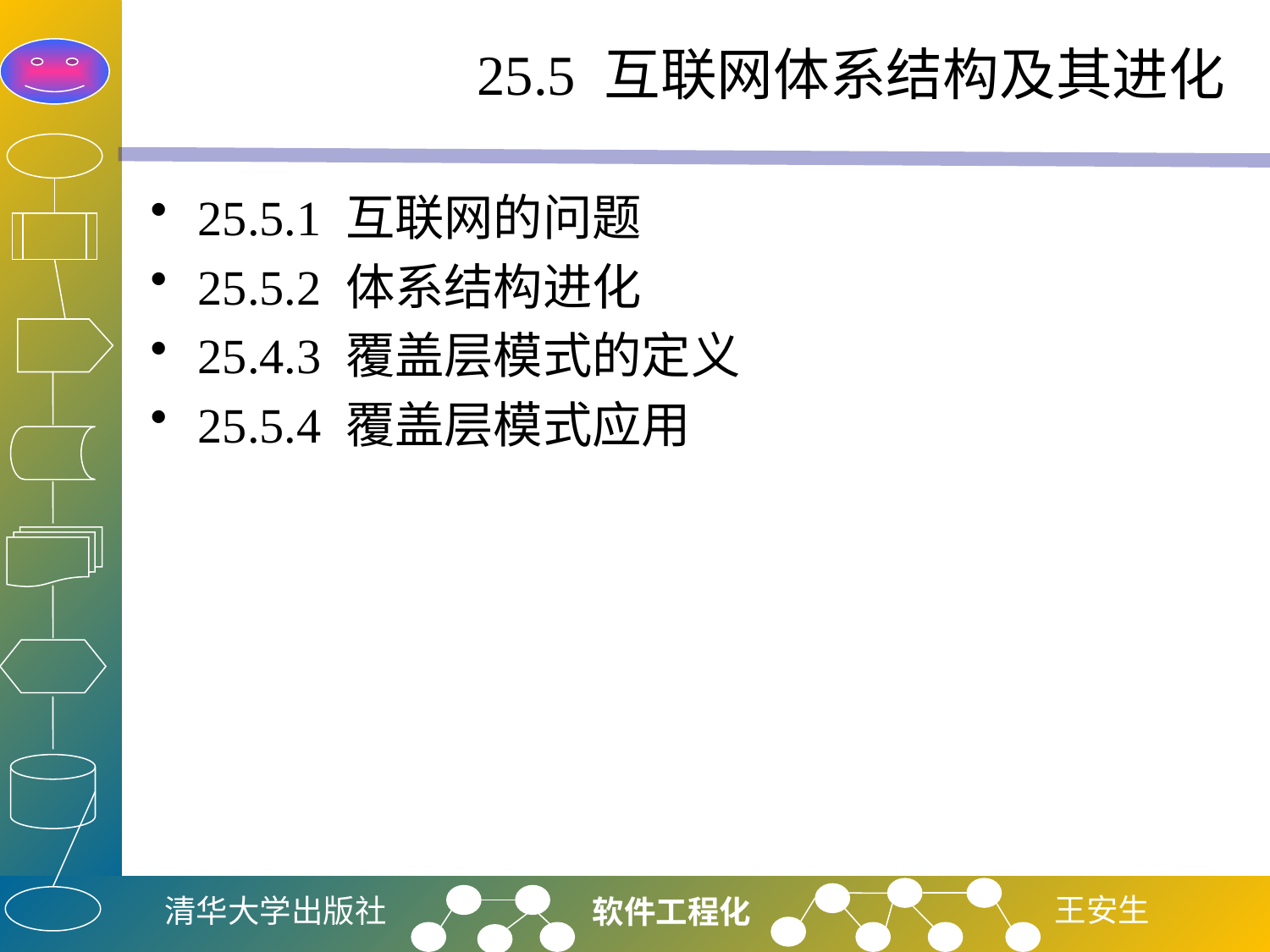

# 25.5 互联网体系结构及其进化
25.5.1 互联网的问题
25.5.2 体系结构进化
25.4.3 覆盖层模式的定义
25.5.4 覆盖层模式应用